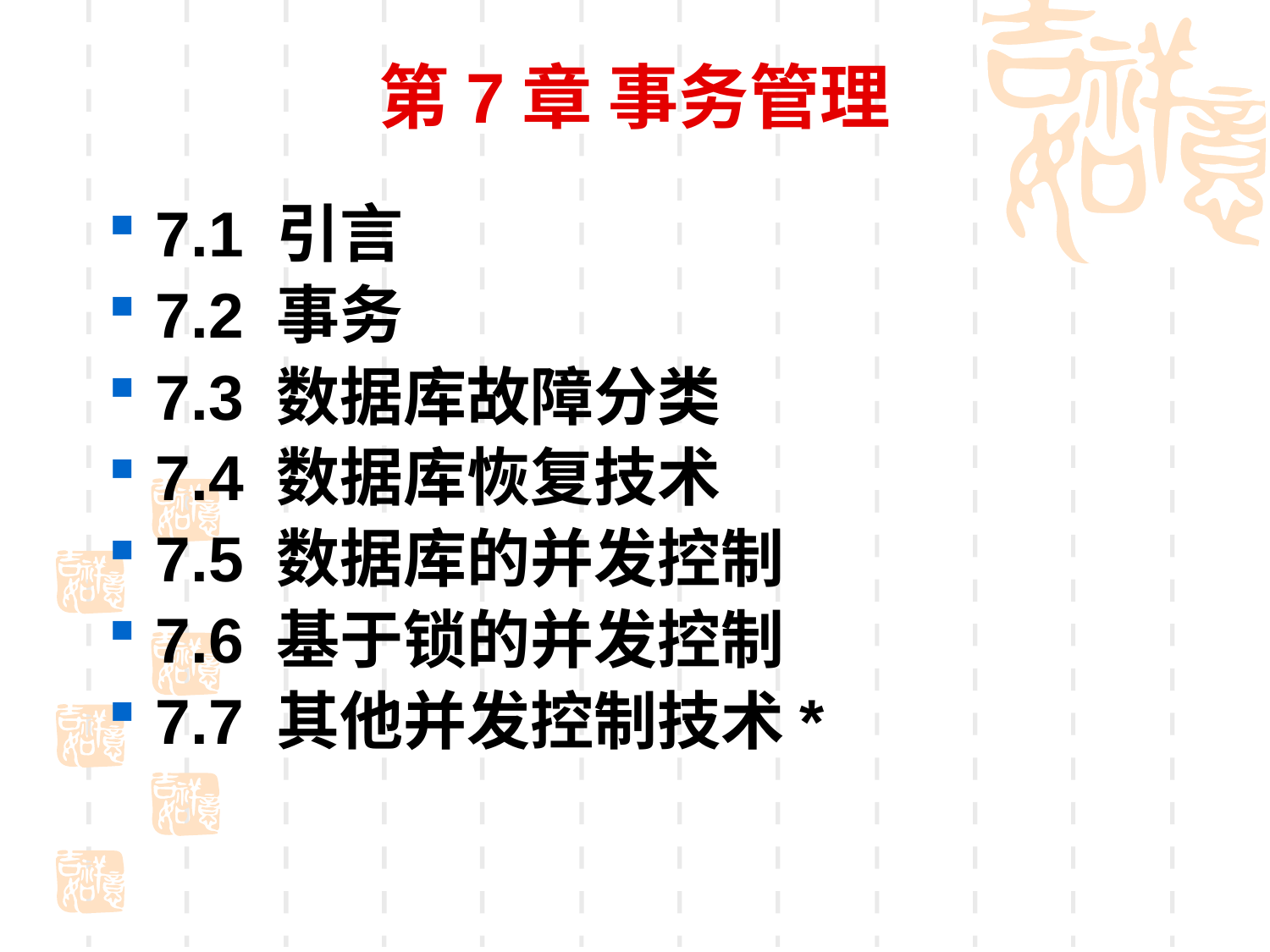

# 第7章 事务管理
7.1 引言
7.2 事务
7.3 数据库故障分类
7.4 数据库恢复技术
7.5 数据库的并发控制
7.6 基于锁的并发控制
7.7 其他并发控制技术*